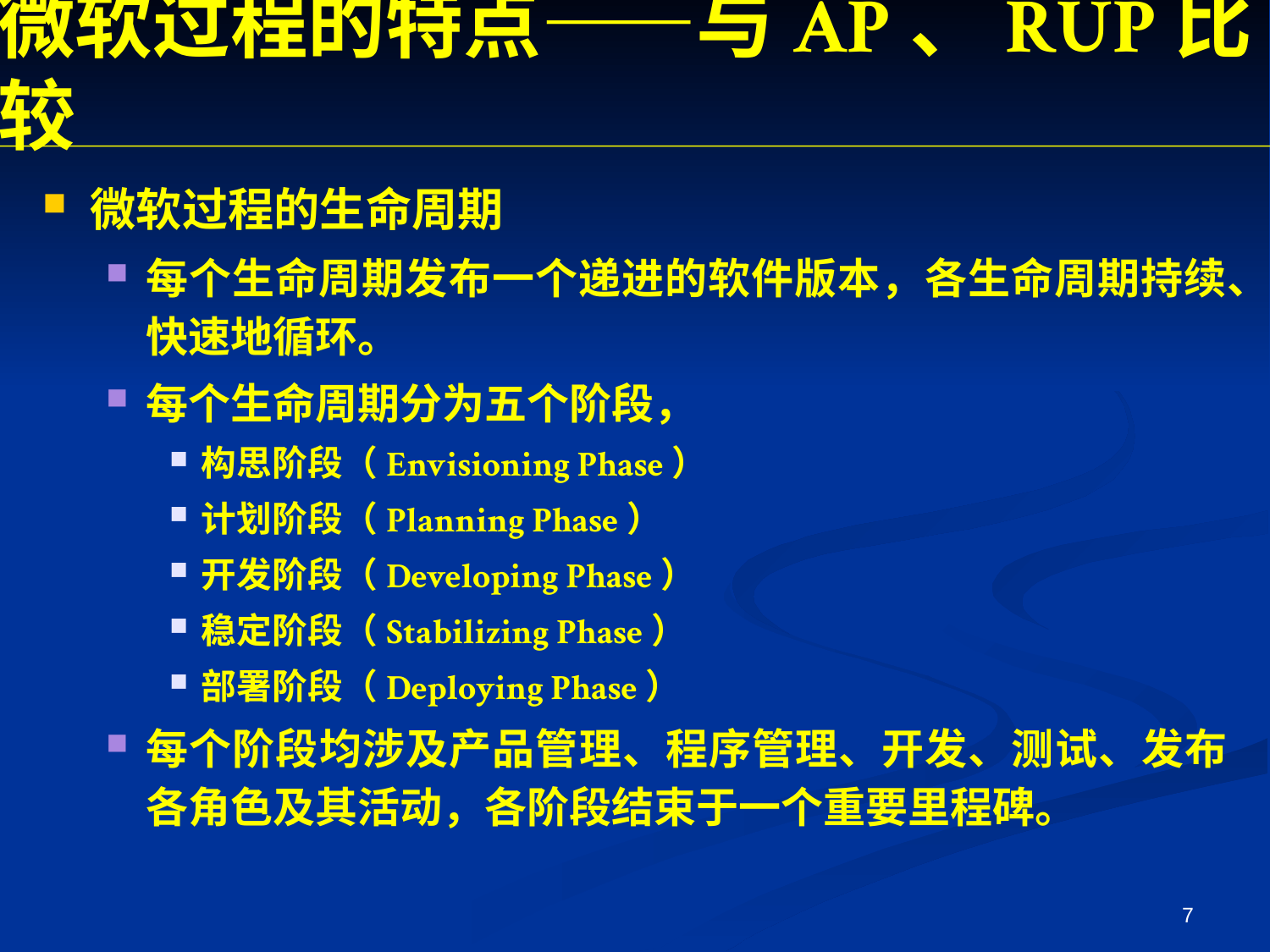

微软过程的特点——与AP、RUP比较

微软过程的生命周期
每个生命周期发布一个递进的软件版本，各生命周期持续、快速地循环。
每个生命周期分为五个阶段，
构思阶段（Envisioning Phase）
计划阶段（Planning Phase）
开发阶段（Developing Phase）
稳定阶段（Stabilizing Phase）
部署阶段（Deploying Phase）
每个阶段均涉及产品管理、程序管理、开发、测试、发布各角色及其活动，各阶段结束于一个重要里程碑。
7